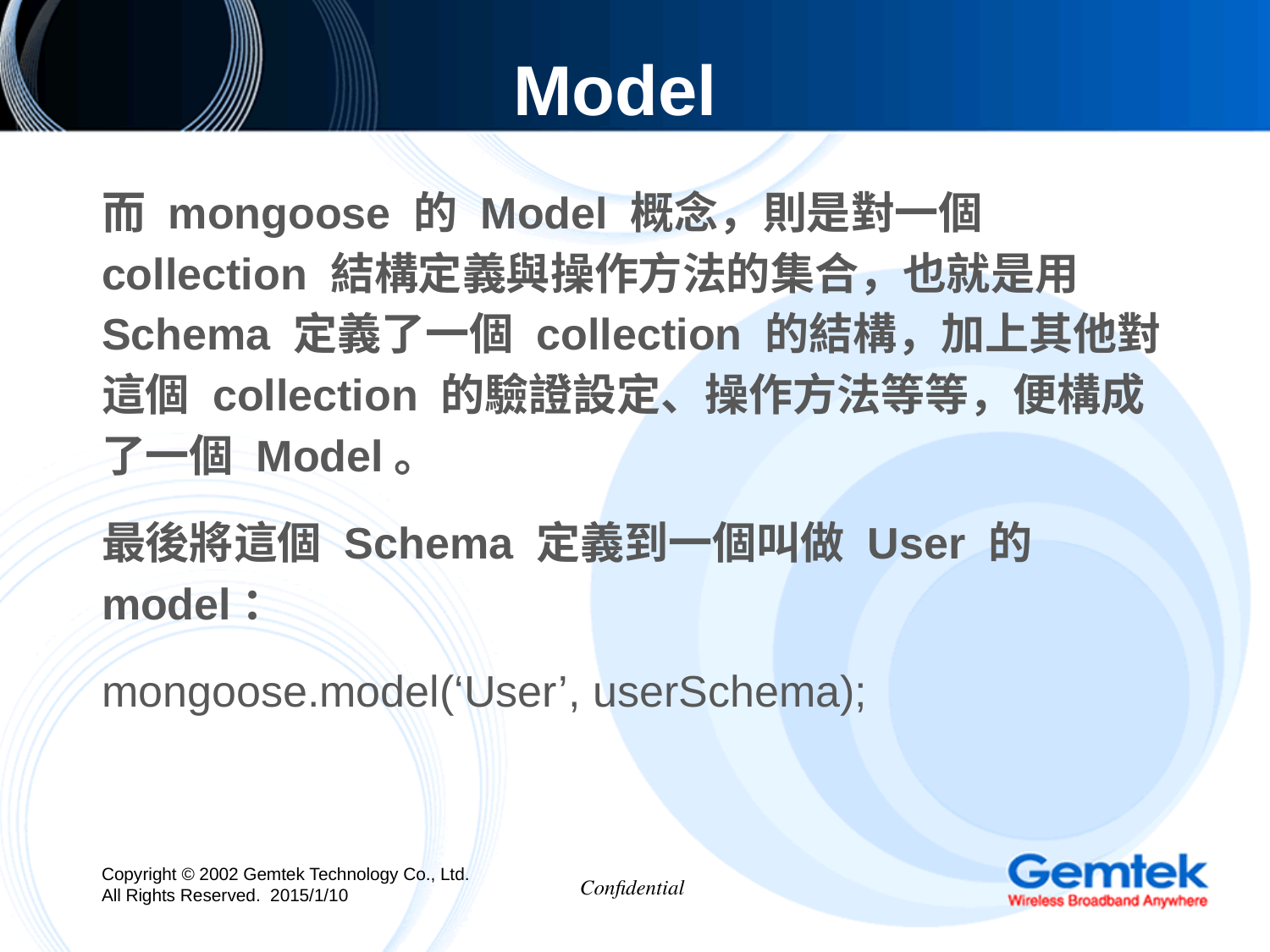

# Model
而 mongoose 的 Model 概念，則是對一個 collection 結構定義與操作方法的集合，也就是用 Schema 定義了一個 collection 的結構，加上其他對這個 collection 的驗證設定、操作方法等等，便構成了一個 Model。
最後將這個 Schema 定義到一個叫做 User 的 model：
mongoose.model(‘User’, userSchema);